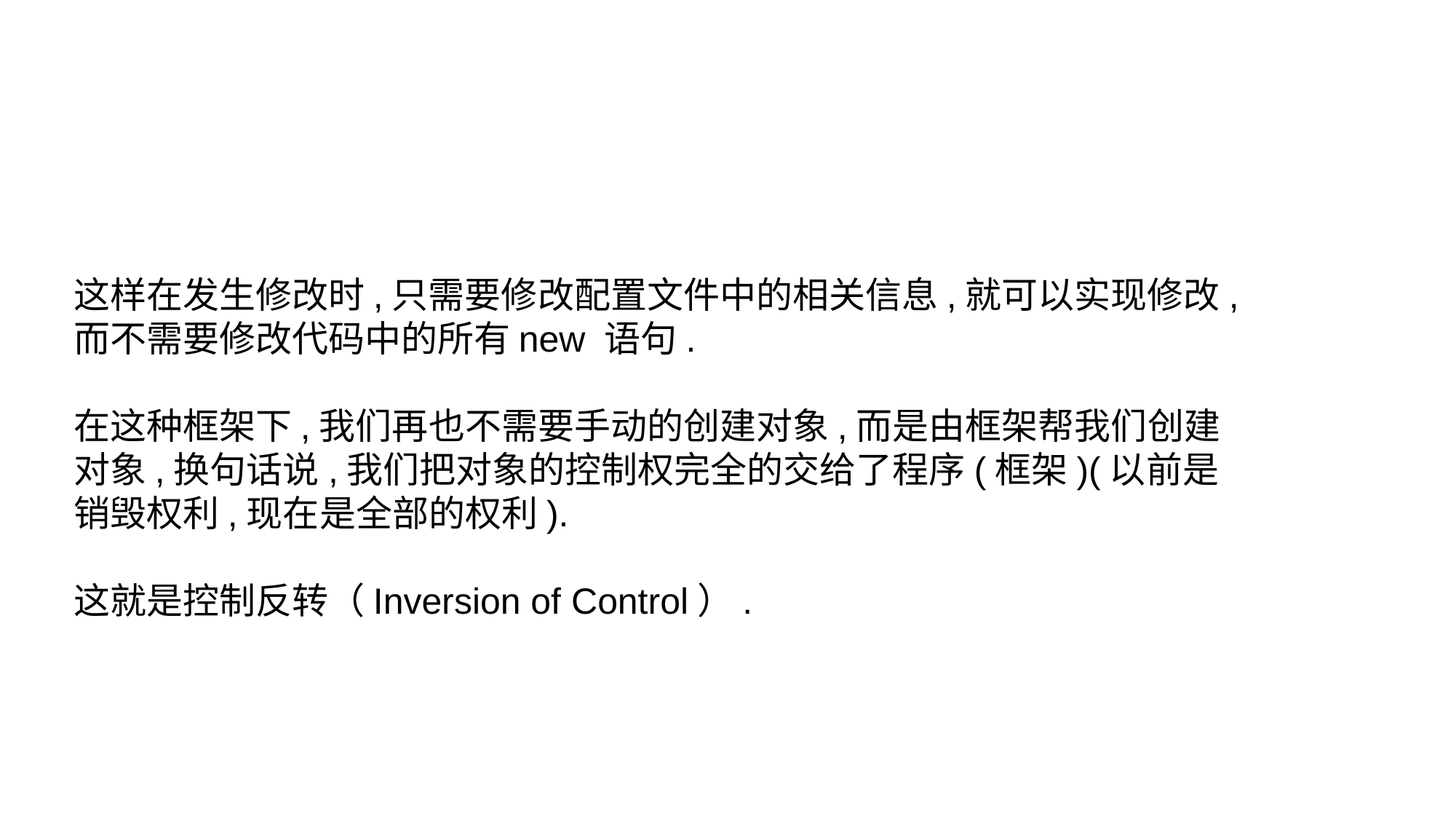

这样在发生修改时,只需要修改配置文件中的相关信息,就可以实现修改,而不需要修改代码中的所有new 语句.

在这种框架下,我们再也不需要手动的创建对象,而是由框架帮我们创建对象,换句话说,我们把对象的控制权完全的交给了程序(框架)(以前是销毁权利,现在是全部的权利).

这就是控制反转（Inversion of Control）.